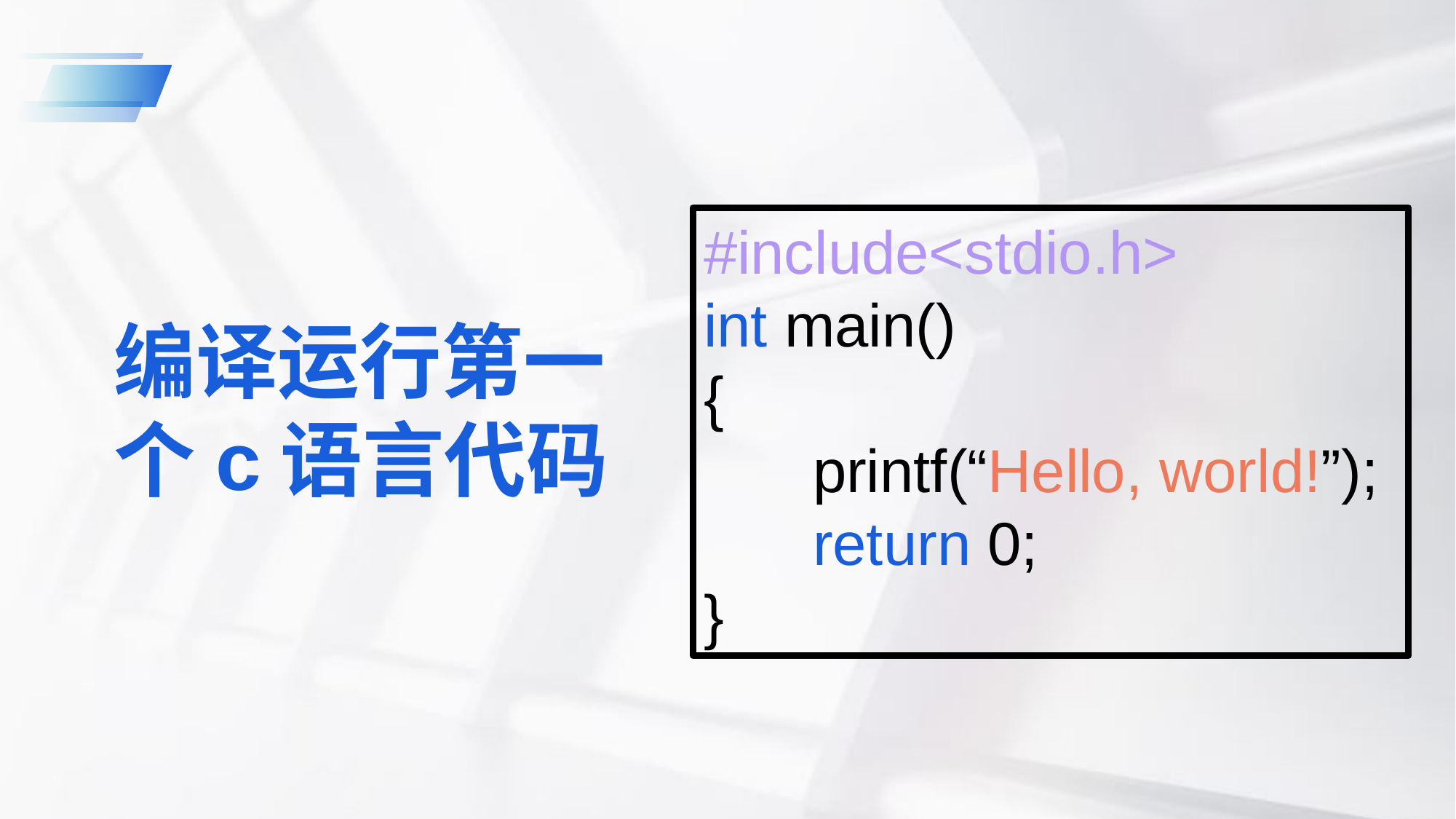

#include<stdio.h>
int main()
{
	printf(“Hello, world!”);
	return 0;
}
编译运行第一个c语言代码